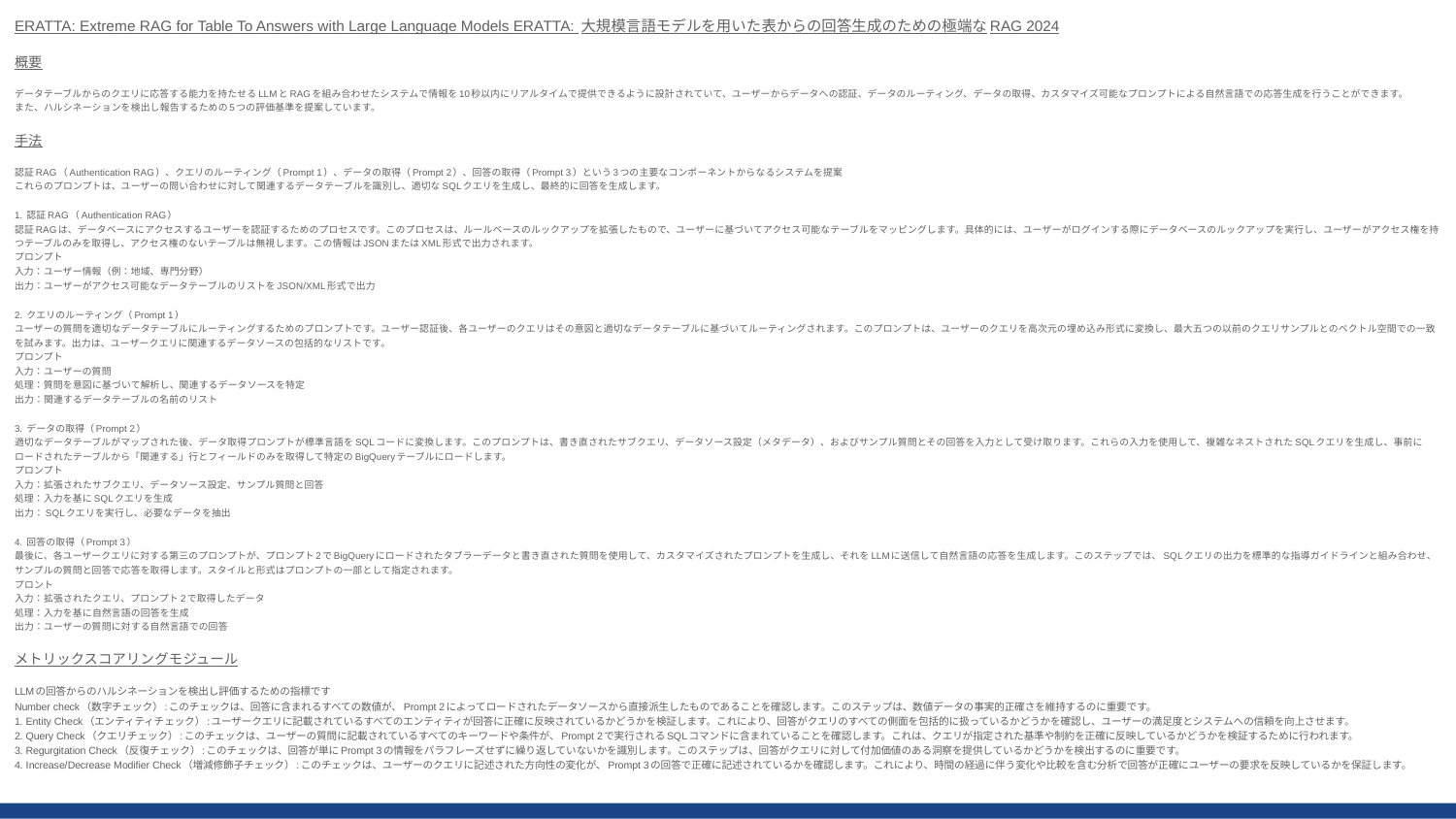

ERATTA: Extreme RAG for Table To Answers with Large Language Models ERATTA: 大規模言語モデルを用いた表からの回答生成のための極端なRAG 2024
概要
データテーブルからのクエリに応答する能力を持たせるLLMとRAGを組み合わせたシステムで情報を10秒以内にリアルタイムで提供できるように設計されていて、ユーザーからデータへの認証、データのルーティング、データの取得、カスタマイズ可能なプロンプトによる自然言語での応答生成を行うことができます。
また、ハルシネーションを検出し報告するための5つの評価基準を提案しています。
手法
認証RAG（Authentication RAG）、クエリのルーティング（Prompt 1）、データの取得（Prompt 2）、回答の取得（Prompt 3）という3つの主要なコンポーネントからなるシステムを提案
これらのプロンプトは、ユーザーの問い合わせに対して関連するデータテーブルを識別し、適切なSQLクエリを生成し、最終的に回答を生成します。
1. 認証RAG（Authentication RAG）
認証RAGは、データベースにアクセスするユーザーを認証するためのプロセスです。このプロセスは、ルールベースのルックアップを拡張したもので、ユーザーに基づいてアクセス可能なテーブルをマッピングします。具体的には、ユーザーがログインする際にデータベースのルックアップを実行し、ユーザーがアクセス権を持つテーブルのみを取得し、アクセス権のないテーブルは無視します。この情報はJSONまたはXML形式で出力されます。
プロンプト
入力：ユーザー情報（例：地域、専門分野）
出力：ユーザーがアクセス可能なデータテーブルのリストをJSON/XML形式で出力
2. クエリのルーティング（Prompt 1）
ユーザーの質問を適切なデータテーブルにルーティングするためのプロンプトです。ユーザー認証後、各ユーザーのクエリはその意図と適切なデータテーブルに基づいてルーティングされます。このプロンプトは、ユーザーのクエリを高次元の埋め込み形式に変換し、最大五つの以前のクエリサンプルとのベクトル空間での一致を試みます。出力は、ユーザークエリに関連するデータソースの包括的なリストです。
プロンプト
入力：ユーザーの質問
処理：質問を意図に基づいて解析し、関連するデータソースを特定
出力：関連するデータテーブルの名前のリスト
3. データの取得（Prompt 2）
適切なデータテーブルがマップされた後、データ取得プロンプトが標準言語をSQLコードに変換します。このプロンプトは、書き直されたサブクエリ、データソース設定（メタデータ）、およびサンプル質問とその回答を入力として受け取ります。これらの入力を使用して、複雑なネストされたSQLクエリを生成し、事前にロードされたテーブルから「関連する」行とフィールドのみを取得して特定のBigQueryテーブルにロードします。
プロンプト
入力：拡張されたサブクエリ、データソース設定、サンプル質問と回答
処理：入力を基にSQLクエリを生成
出力：SQLクエリを実行し、必要なデータを抽出
4. 回答の取得（Prompt 3）
最後に、各ユーザークエリに対する第三のプロンプトが、プロンプト2でBigQueryにロードされたタブラーデータと書き直された質問を使用して、カスタマイズされたプロンプトを生成し、それをLLMに送信して自然言語の応答を生成します。このステップでは、SQLクエリの出力を標準的な指導ガイドラインと組み合わせ、サンプルの質問と回答で応答を取得します。スタイルと形式はプロンプトの一部として指定されます。
プロント
入力：拡張されたクエリ、プロンプト2で取得したデータ
処理：入力を基に自然言語の回答を生成
出力：ユーザーの質問に対する自然言語での回答
メトリックスコアリングモジュール
LLMの回答からのハルシネーションを検出し評価するための指標です
Number check（数字チェック）:このチェックは、回答に含まれるすべての数値が、Prompt 2によってロードされたデータソースから直接派生したものであることを確認します。このステップは、数値データの事実的正確さを維持するのに重要です。
1. Entity Check（エンティティチェック）:ユーザークエリに記載されているすべてのエンティティが回答に正確に反映されているかどうかを検証します。これにより、回答がクエリのすべての側面を包括的に扱っているかどうかを確認し、ユーザーの満足度とシステムへの信頼を向上させます。
2. Query Check（クエリチェック）:このチェックは、ユーザーの質問に記載されているすべてのキーワードや条件が、Prompt 2で実行されるSQLコマンドに含まれていることを確認します。これは、クエリが指定された基準や制約を正確に反映しているかどうかを検証するために行われます。
3. Regurgitation Check（反復チェック）:このチェックは、回答が単にPrompt 3の情報をパラフレーズせずに繰り返していないかを識別します。このステップは、回答がクエリに対して付加価値のある洞察を提供しているかどうかを検出するのに重要です。
4. Increase/Decrease Modifier Check（増減修飾子チェック）:このチェックは、ユーザーのクエリに記述された方向性の変化が、Prompt 3の回答で正確に記述されているかを確認します。これにより、時間の経過に伴う変化や比較を含む分析で回答が正確にユーザーの要求を反映しているかを保証します。